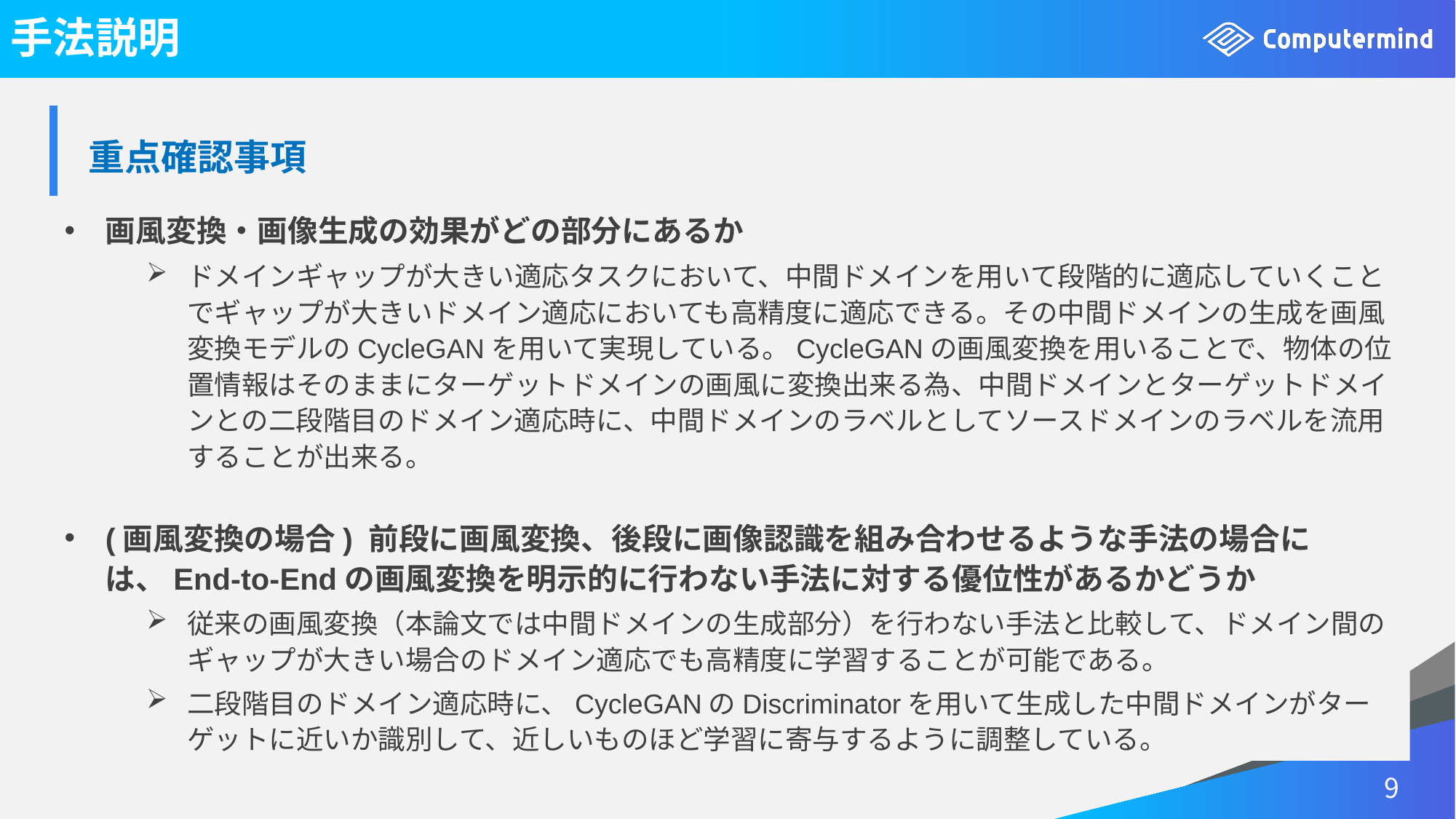

# 手法説明
| 重点確認事項 |
| --- |
画風変換・画像生成の効果がどの部分にあるか
ドメインギャップが大きい適応タスクにおいて、中間ドメインを用いて段階的に適応していくことでギャップが大きいドメイン適応においても高精度に適応できる。その中間ドメインの生成を画風変換モデルのCycleGANを用いて実現している。CycleGANの画風変換を用いることで、物体の位置情報はそのままにターゲットドメインの画風に変換出来る為、中間ドメインとターゲットドメインとの二段階目のドメイン適応時に、中間ドメインのラベルとしてソースドメインのラベルを流用することが出来る。

(画風変換の場合) 前段に画風変換、後段に画像認識を組み合わせるような手法の場合には、End-to-Endの画風変換を明示的に行わない手法に対する優位性があるかどうか
従来の画風変換（本論文では中間ドメインの生成部分）を行わない手法と比較して、ドメイン間のギャップが大きい場合のドメイン適応でも高精度に学習することが可能である。
二段階目のドメイン適応時に、CycleGANのDiscriminatorを用いて生成した中間ドメインがターゲットに近いか識別して、近しいものほど学習に寄与するように調整している。
9